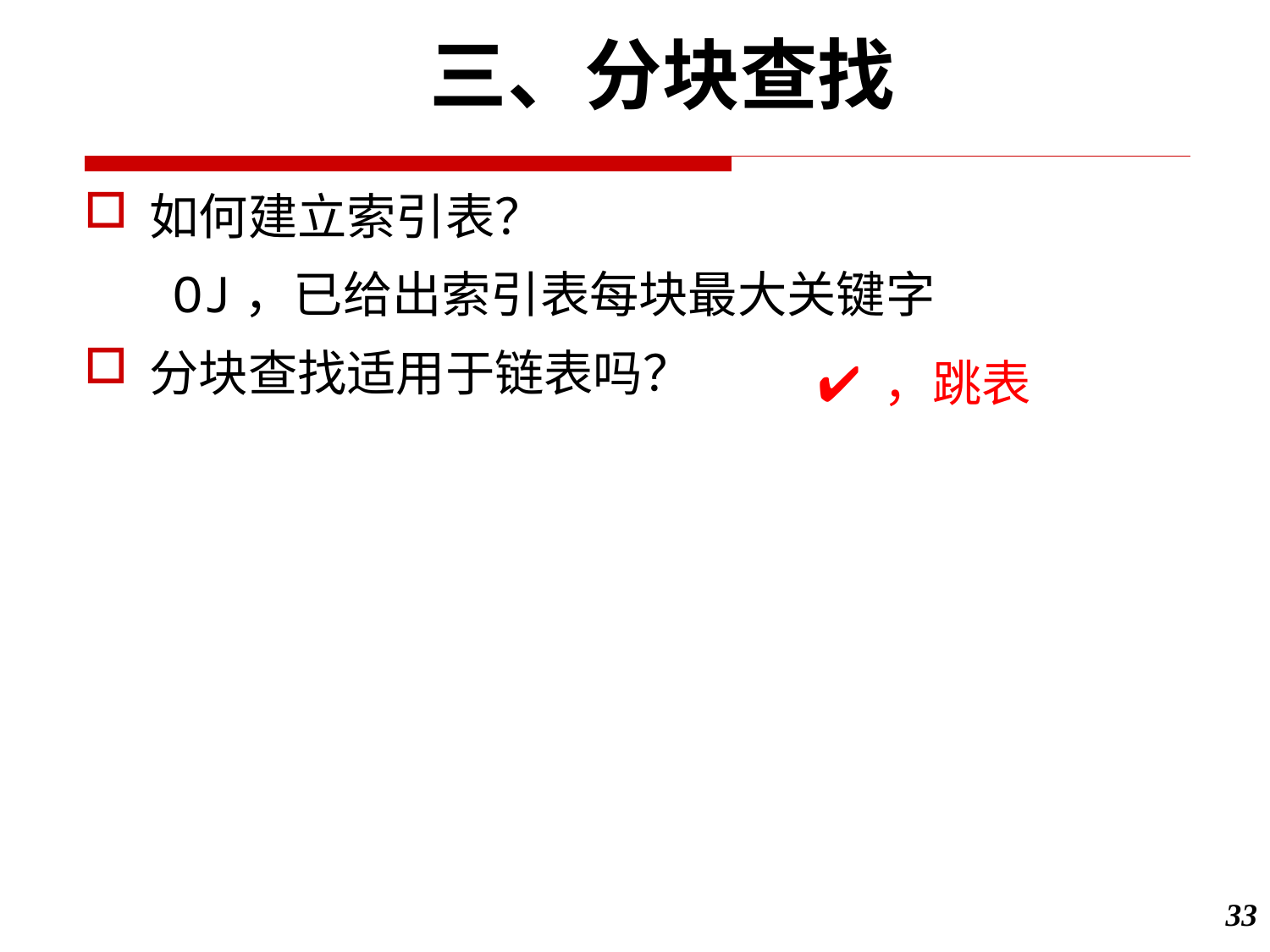

三、分块查找
如何建立索引表？
   OJ，已给出索引表每块最大关键字
分块查找适用于链表吗？
✔ ，跳表
33